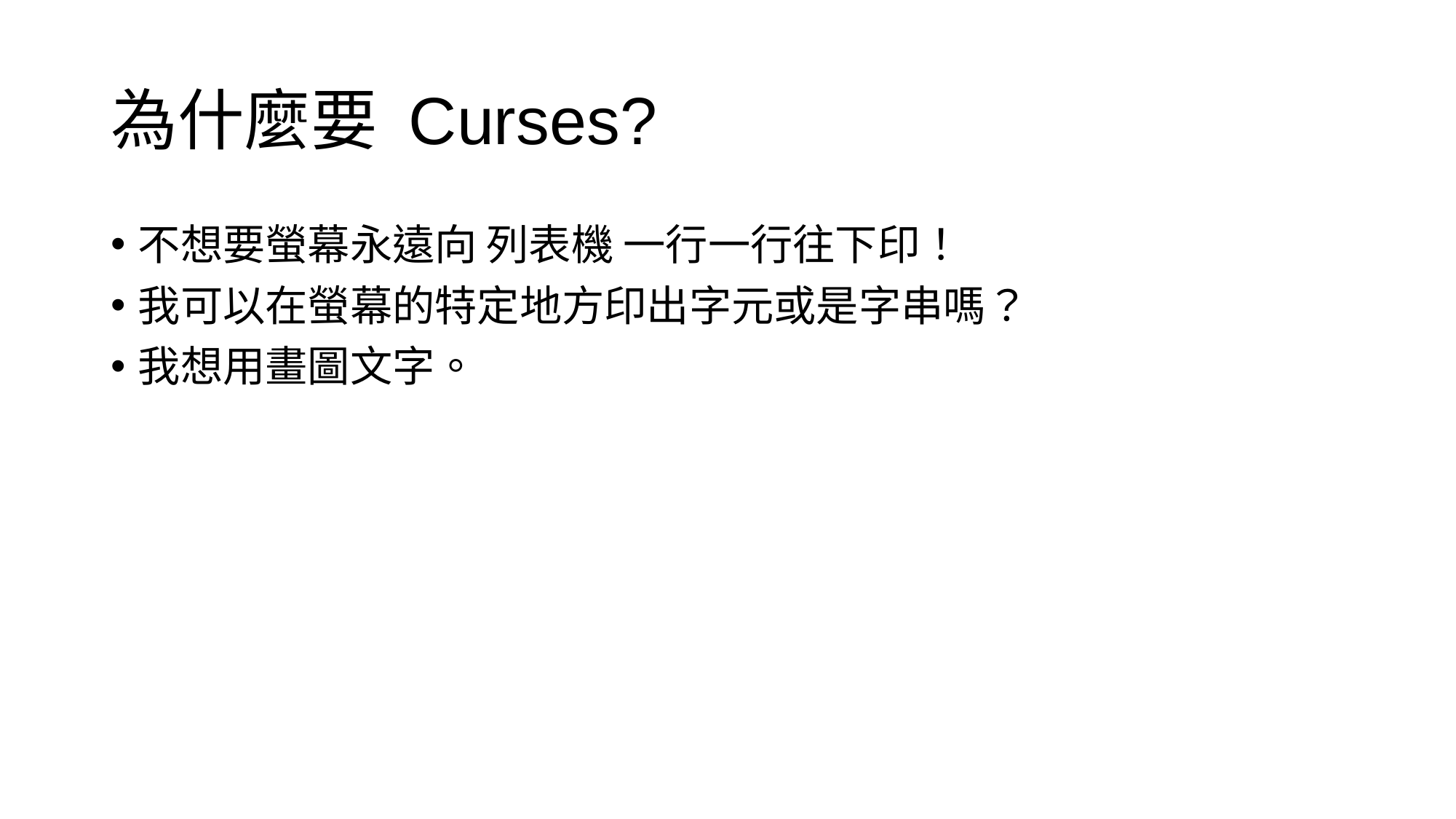

# 為什麼要 Curses?
不想要螢幕永遠向 列表機 一行一行往下印！
我可以在螢幕的特定地方印出字元或是字串嗎？
我想用畫圖文字。